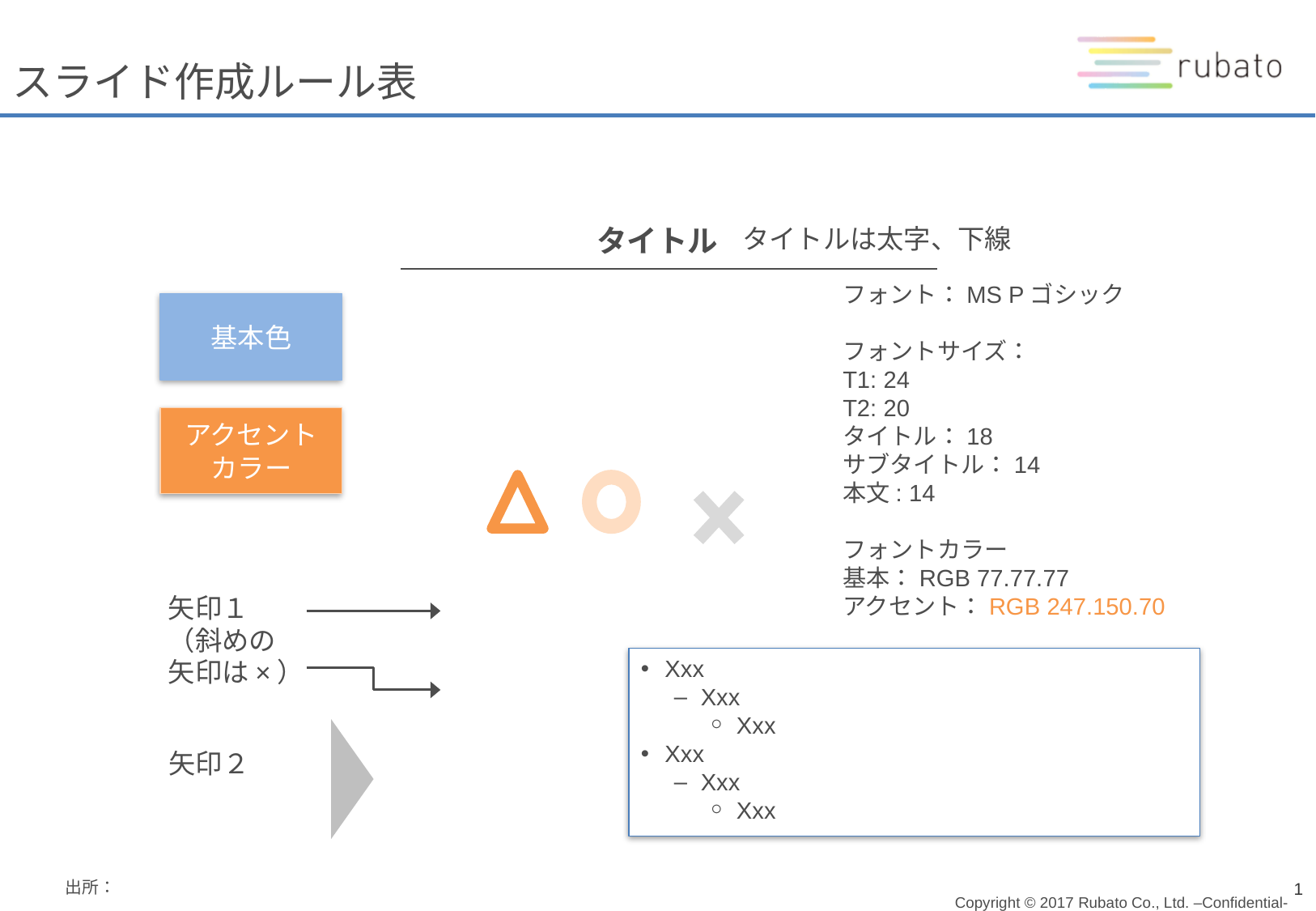

# スライド作成ルール表

タイトル
タイトルは太字、下線
フォント：MS Pゴシック

フォントサイズ：
T1: 24
T2: 20
タイトル：18
サブタイトル：14
本文: 14

フォントカラー
基本：RGB 77.77.77
アクセント：RGB 247.150.70
基本色
アクセント
カラー

矢印１
（斜めの
矢印は×）
Xxx
Xxx
Xxx
Xxx
Xxx
Xxx
矢印２

出所：
1